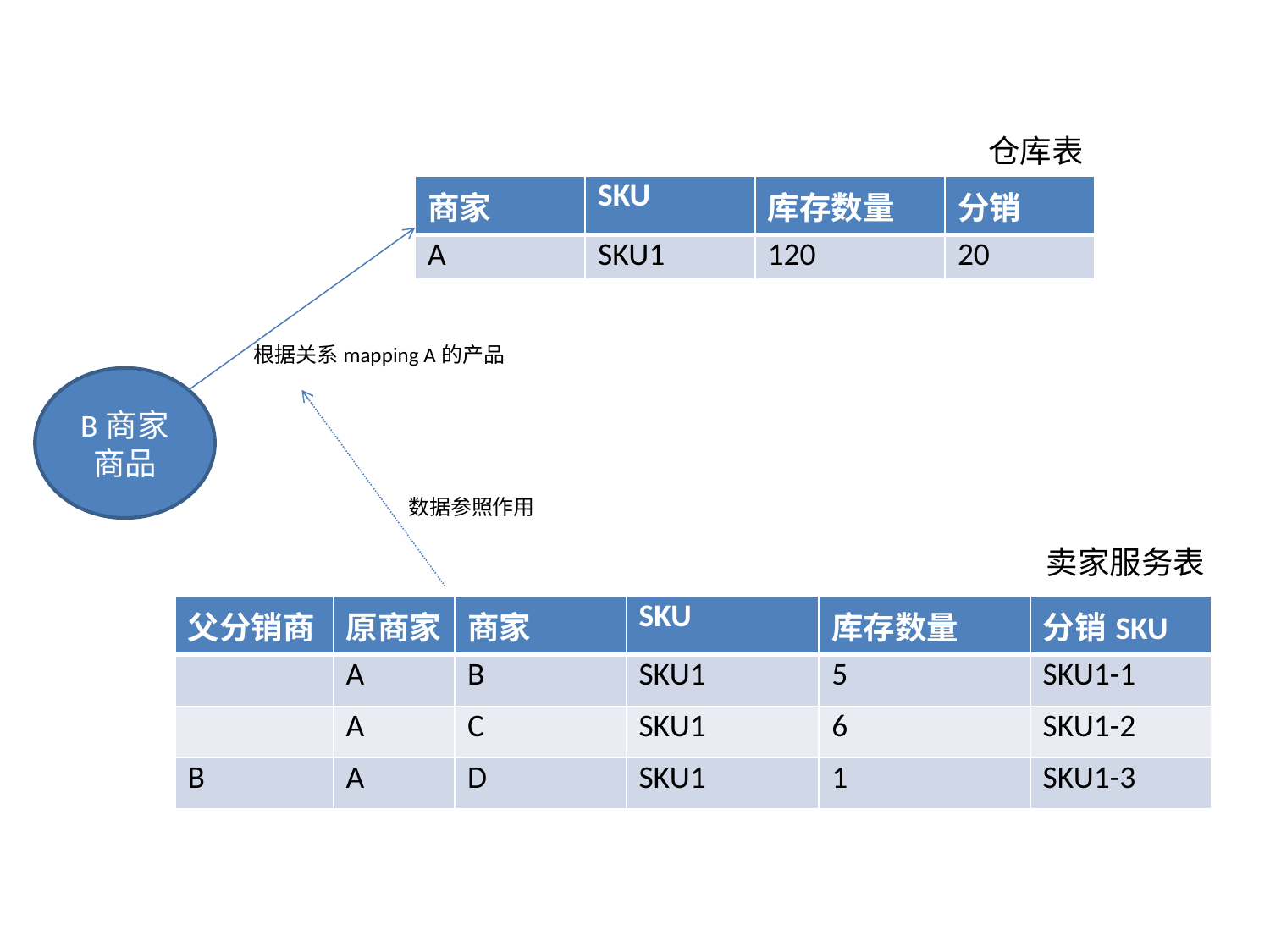

仓库表
| 商家 | SKU | 库存数量 | 分销 |
| --- | --- | --- | --- |
| A | SKU1 | 120 | 20 |
根据关系mapping A的产品
B商家商品
数据参照作用
卖家服务表
| 父分销商 | 原商家 | 商家 | SKU | 库存数量 | 分销SKU |
| --- | --- | --- | --- | --- | --- |
|  | A | B | SKU1 | 5 | SKU1-1 |
|  | A | C | SKU1 | 6 | SKU1-2 |
| B | A | D | SKU1 | 1 | SKU1-3 |